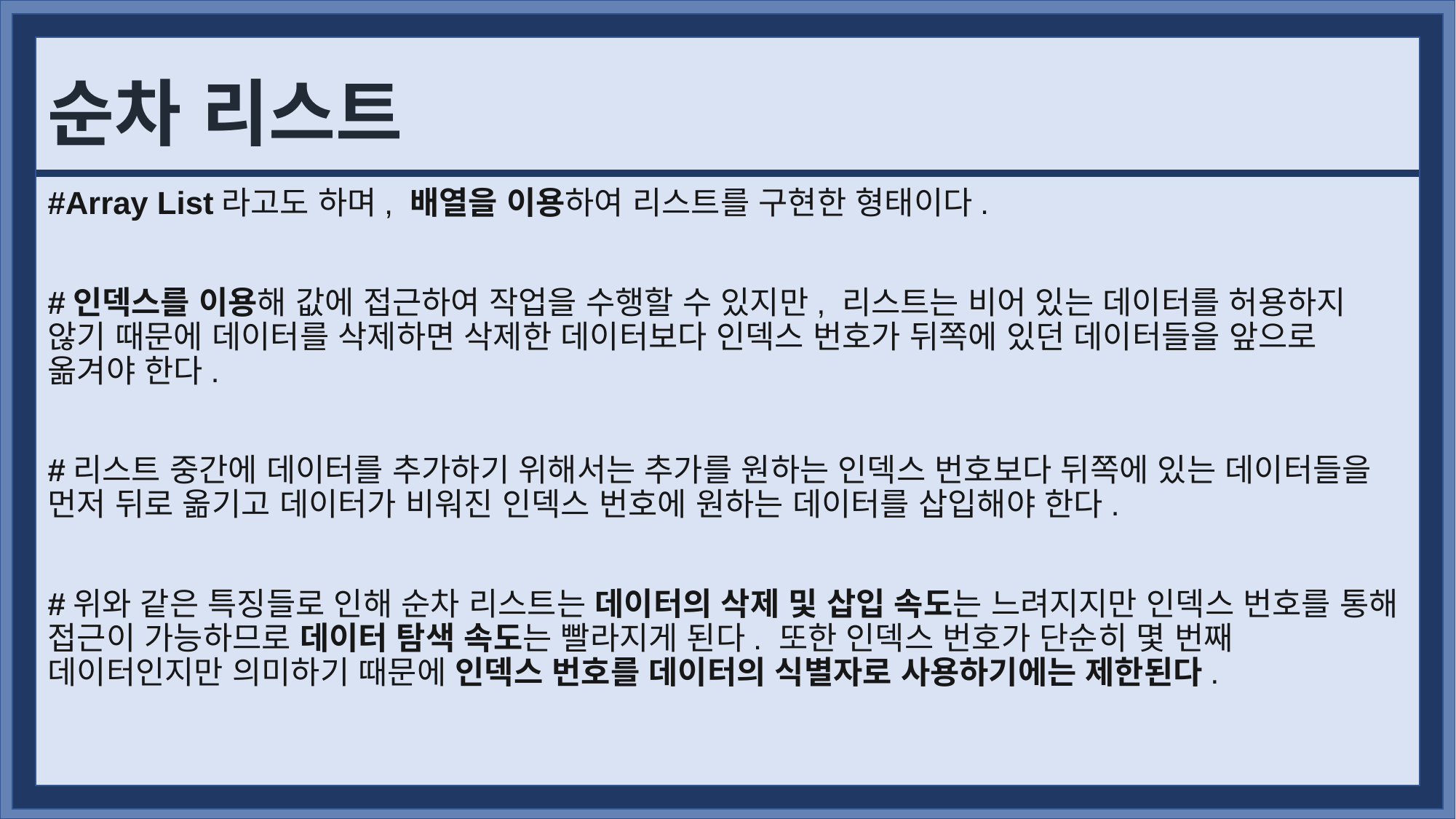

# 순차 리스트
#Array List라고도 하며, 배열을 이용하여 리스트를 구현한 형태이다.

#인덱스를 이용해 값에 접근하여 작업을 수행할 수 있지만, 리스트는 비어 있는 데이터를 허용하지 않기 때문에 데이터를 삭제하면 삭제한 데이터보다 인덱스 번호가 뒤쪽에 있던 데이터들을 앞으로 옮겨야 한다.

#리스트 중간에 데이터를 추가하기 위해서는 추가를 원하는 인덱스 번호보다 뒤쪽에 있는 데이터들을 먼저 뒤로 옮기고 데이터가 비워진 인덱스 번호에 원하는 데이터를 삽입해야 한다.

#위와 같은 특징들로 인해 순차 리스트는 데이터의 삭제 및 삽입 속도는 느려지지만 인덱스 번호를 통해 접근이 가능하므로 데이터 탐색 속도는 빨라지게 된다. 또한 인덱스 번호가 단순히 몇 번째 데이터인지만 의미하기 때문에 인덱스 번호를 데이터의 식별자로 사용하기에는 제한된다.